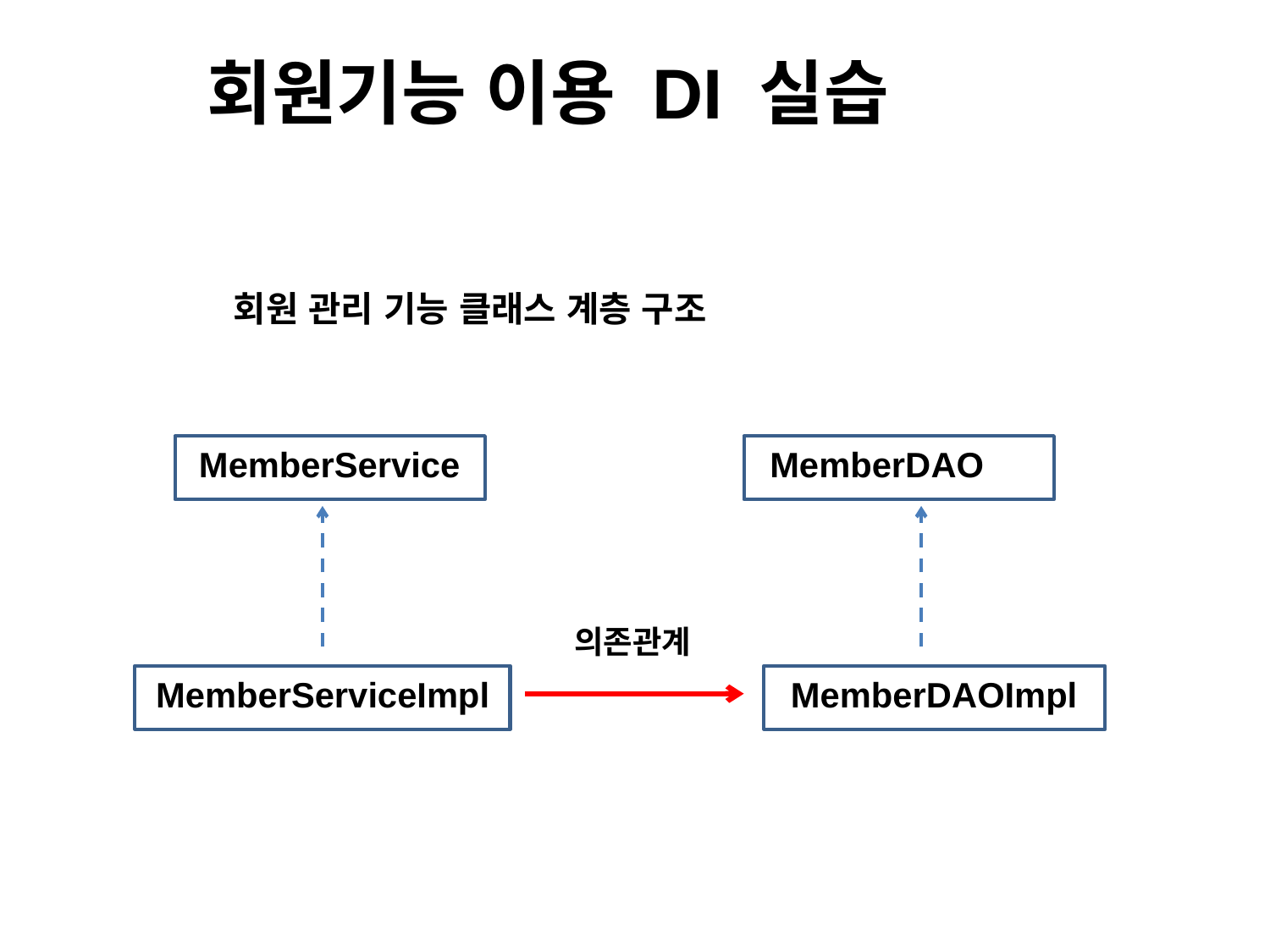

회원기능 이용 DI 실습
회원 관리 기능 클래스 계층 구조

MemberService

MemberDAO
의존관계

MemberServiceImpl

MemberDAOImpl